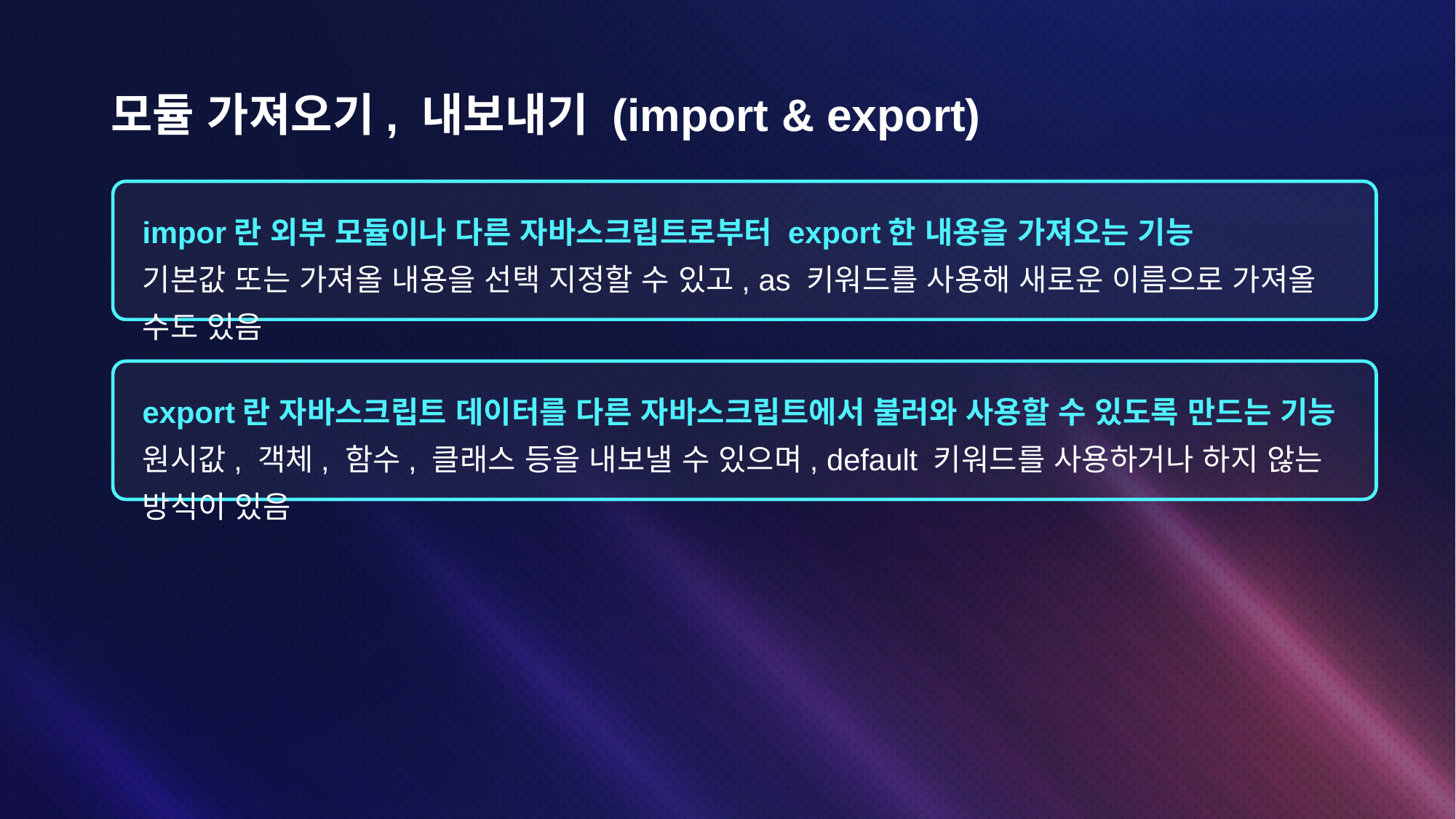

# 모듈 가져오기, 내보내기 (import & export)
impor란 외부 모듈이나 다른 자바스크립트로부터 export한 내용을 가져오는 기능
기본값 또는 가져올 내용을 선택 지정할 수 있고, as 키워드를 사용해 새로운 이름으로 가져올 수도 있음
export란 자바스크립트 데이터를 다른 자바스크립트에서 불러와 사용할 수 있도록 만드는 기능
원시값, 객체, 함수, 클래스 등을 내보낼 수 있으며, default 키워드를 사용하거나 하지 않는 방식이 있음